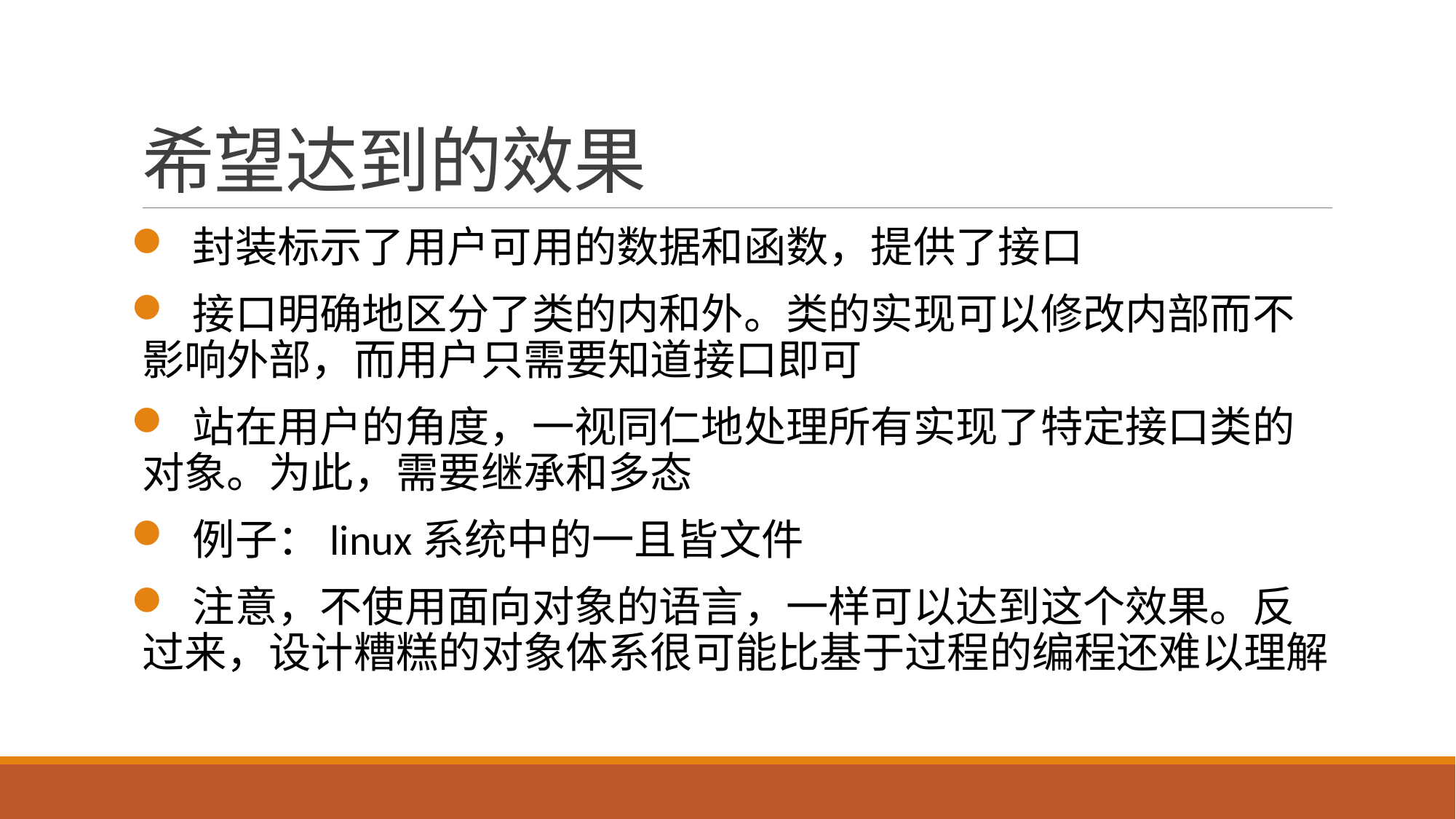

# 希望达到的效果
 封装标示了用户可用的数据和函数，提供了接口
 接口明确地区分了类的内和外。类的实现可以修改内部而不影响外部，而用户只需要知道接口即可
 站在用户的角度，一视同仁地处理所有实现了特定接口类的对象。为此，需要继承和多态
 例子：linux系统中的一且皆文件
 注意，不使用面向对象的语言，一样可以达到这个效果。反过来，设计糟糕的对象体系很可能比基于过程的编程还难以理解